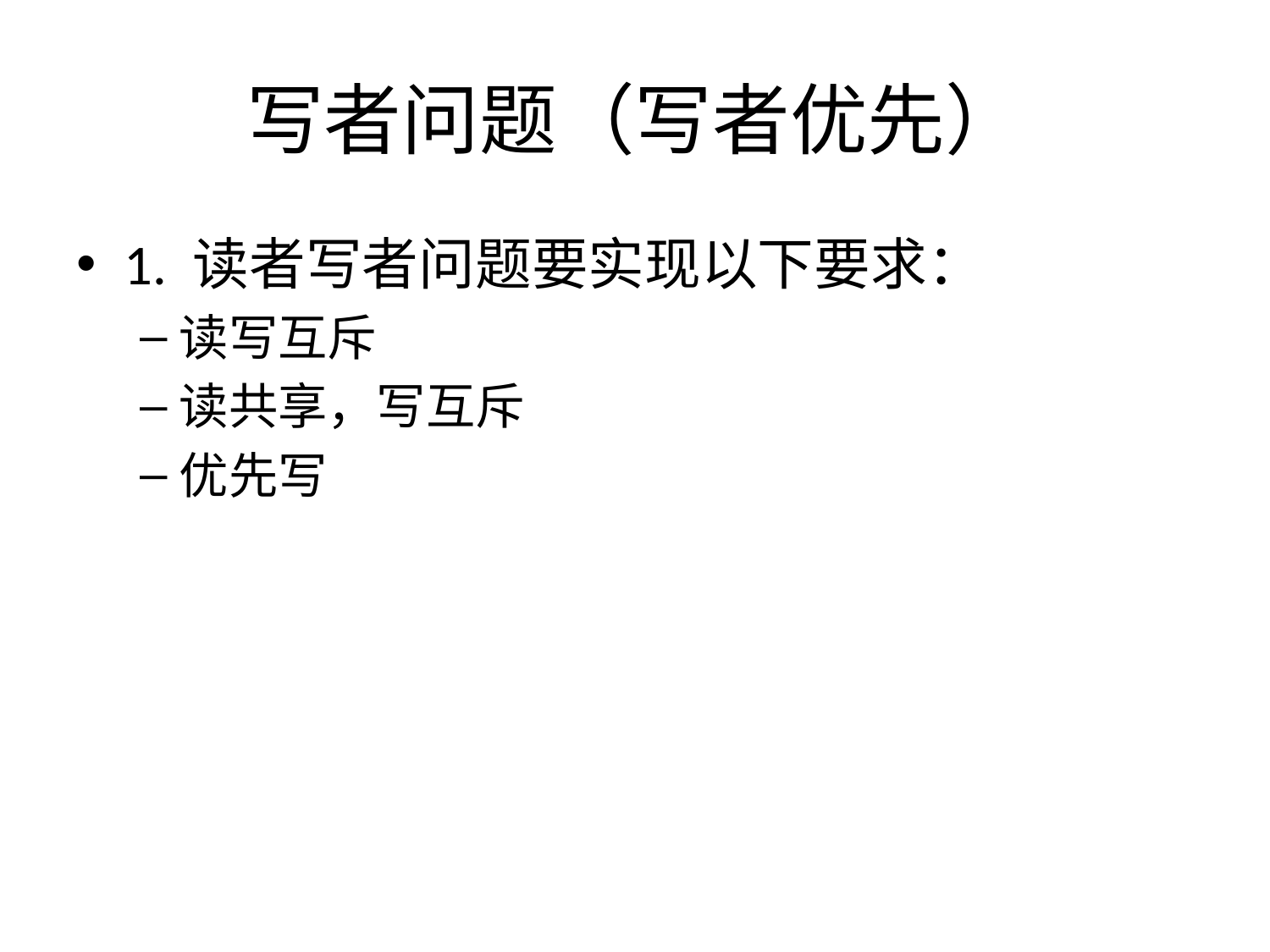

# 写者问题（写者优先）
1. 读者写者问题要实现以下要求：
读写互斥
读共享，写互斥
优先写